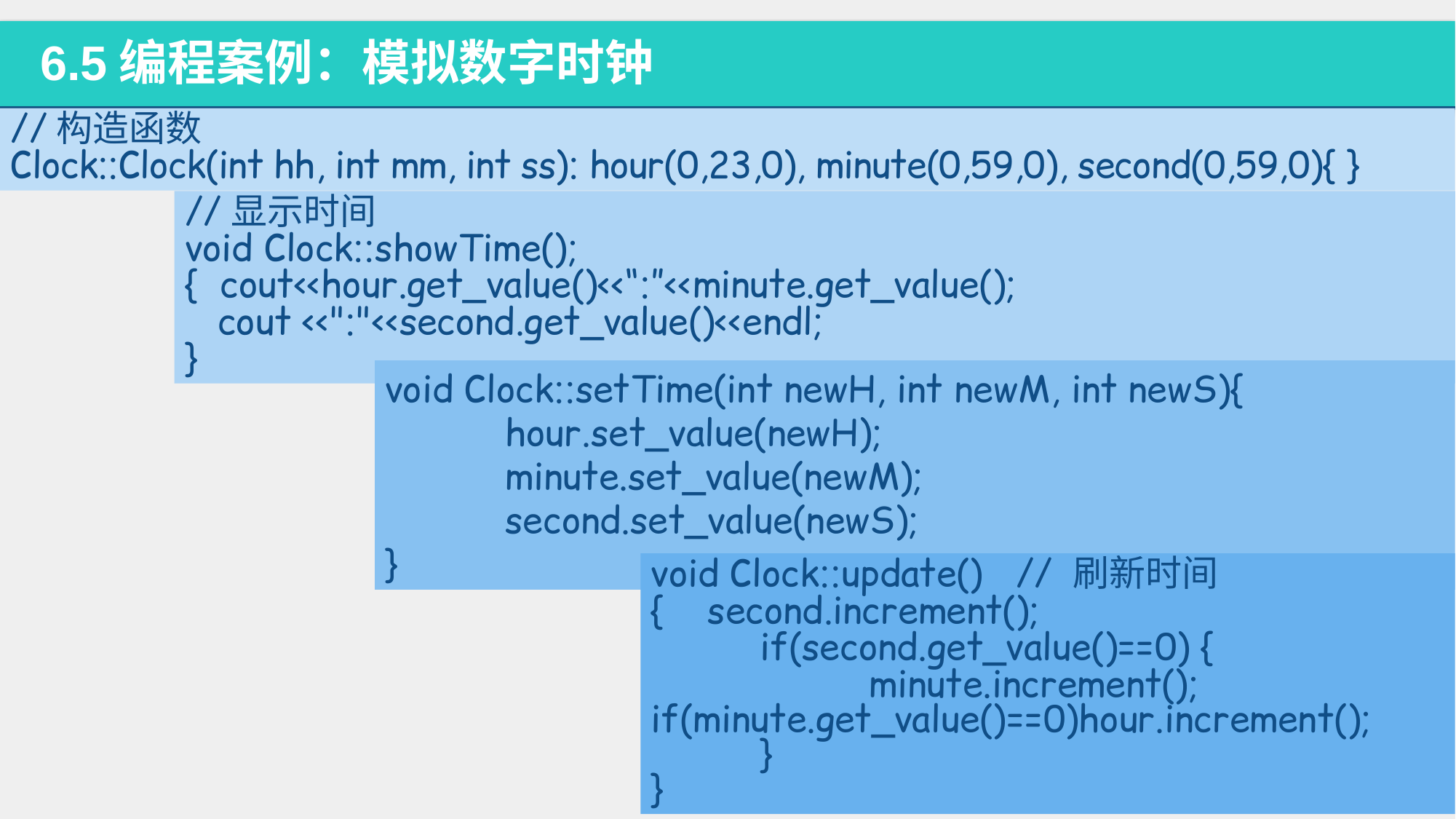

6.5编程案例：模拟数字时钟
//构造函数
Clock::Clock(int hh, int mm, int ss): hour(0,23,0), minute(0,59,0), second(0,59,0){ }
//显示时间
void Clock::showTime();
{  cout<<hour.get_value()<<“:”<<minute.get_value();
   cout <<":"<<second.get_value()<<endl;
}
void Clock::setTime(int newH, int newM, int newS){
	 hour.set_value(newH);
	 minute.set_value(newM);
	 second.set_value(newS);
}
void Clock::update()   // 刷新时间
{    second.increment();
	if(second.get_value()==0) {
		minute.increment();		if(minute.get_value()==0)hour.increment();
	}
}